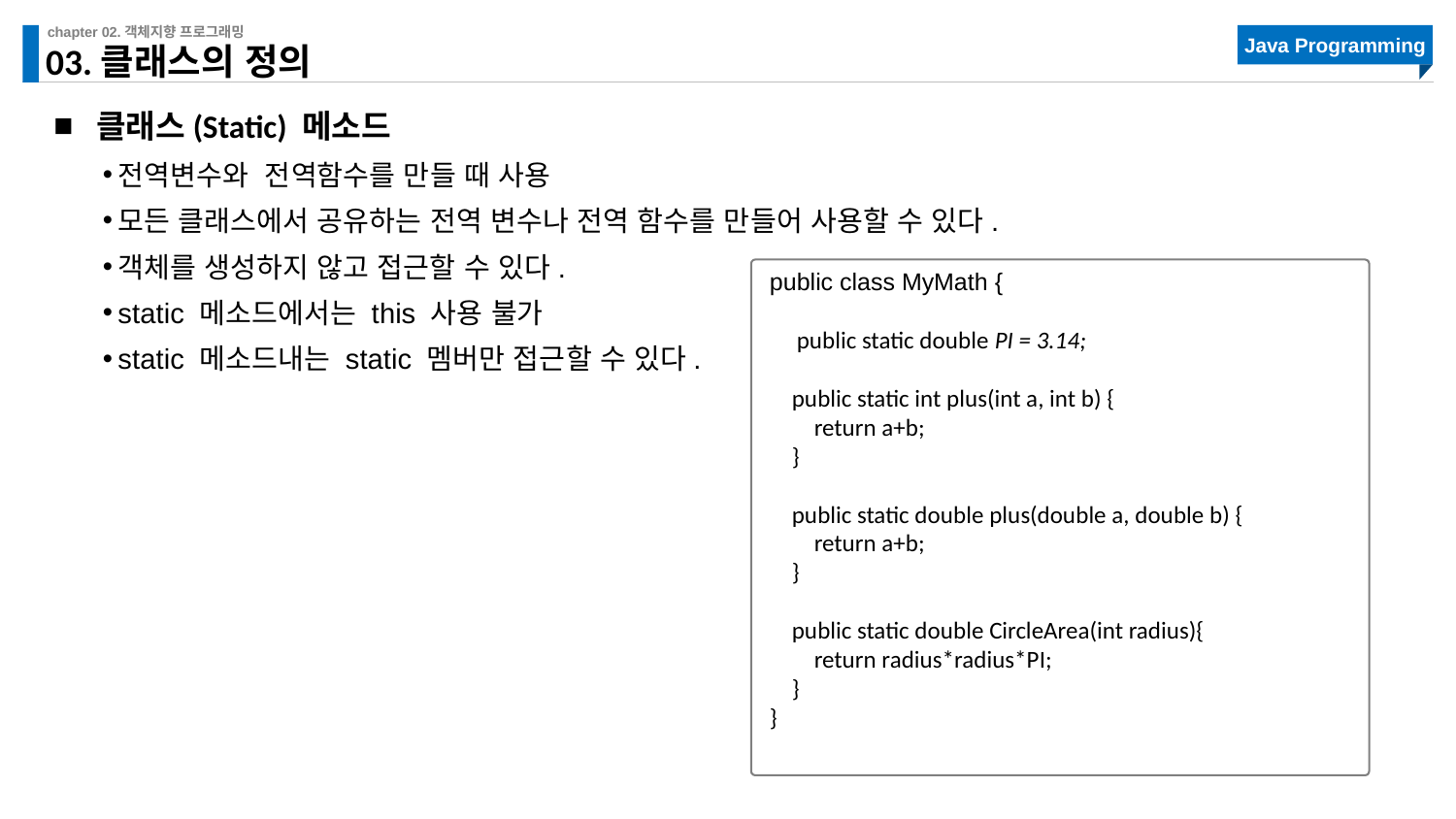

# 03.클래스의 정의
클래스(Static) 메소드
전역변수와  전역함수를 만들 때 사용
모든 클래스에서 공유하는 전역 변수나 전역 함수를 만들어 사용할 수 있다.
객체를 생성하지 않고 접근할 수 있다.
static 메소드에서는 this 사용 불가
static 메소드내는 static 멤버만 접근할 수 있다.

public class MyMath {

    public static double PI = 3.14;

    public static int plus(int a, int b) {
        return a+b;
    }

    public static double plus(double a, double b) {
        return a+b;
    }

    public static double CircleArea(int radius){
        return radius*radius*PI;
    }
}